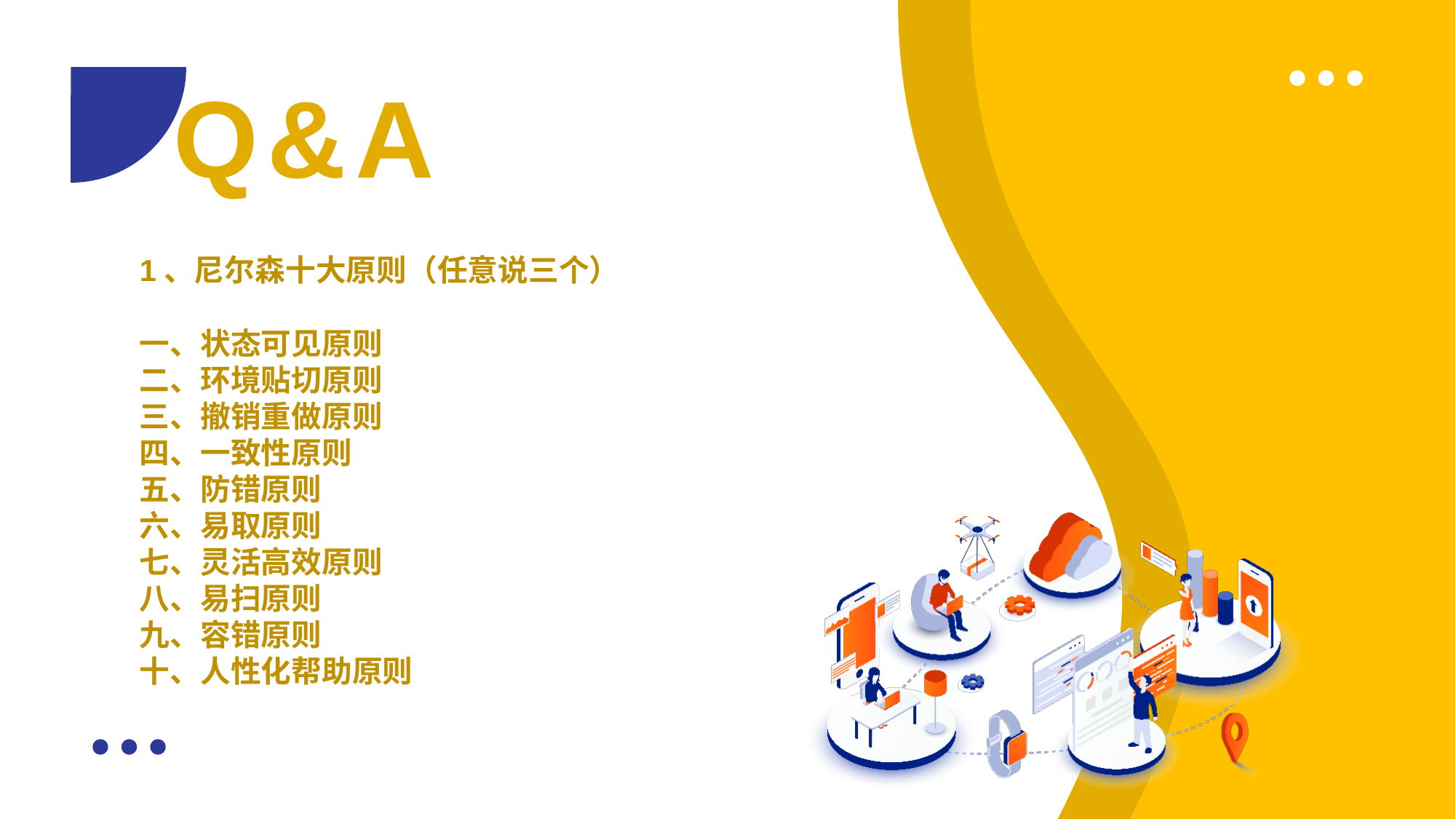

Q&A
1、尼尔森十大原则（任意说三个）

一、状态可见原则
二、环境贴切原则
三、撤销重做原则
四、一致性原则
五、防错原则
六、易取原则
七、灵活高效原则
八、易扫原则
九、容错原则
十、人性化帮助原则